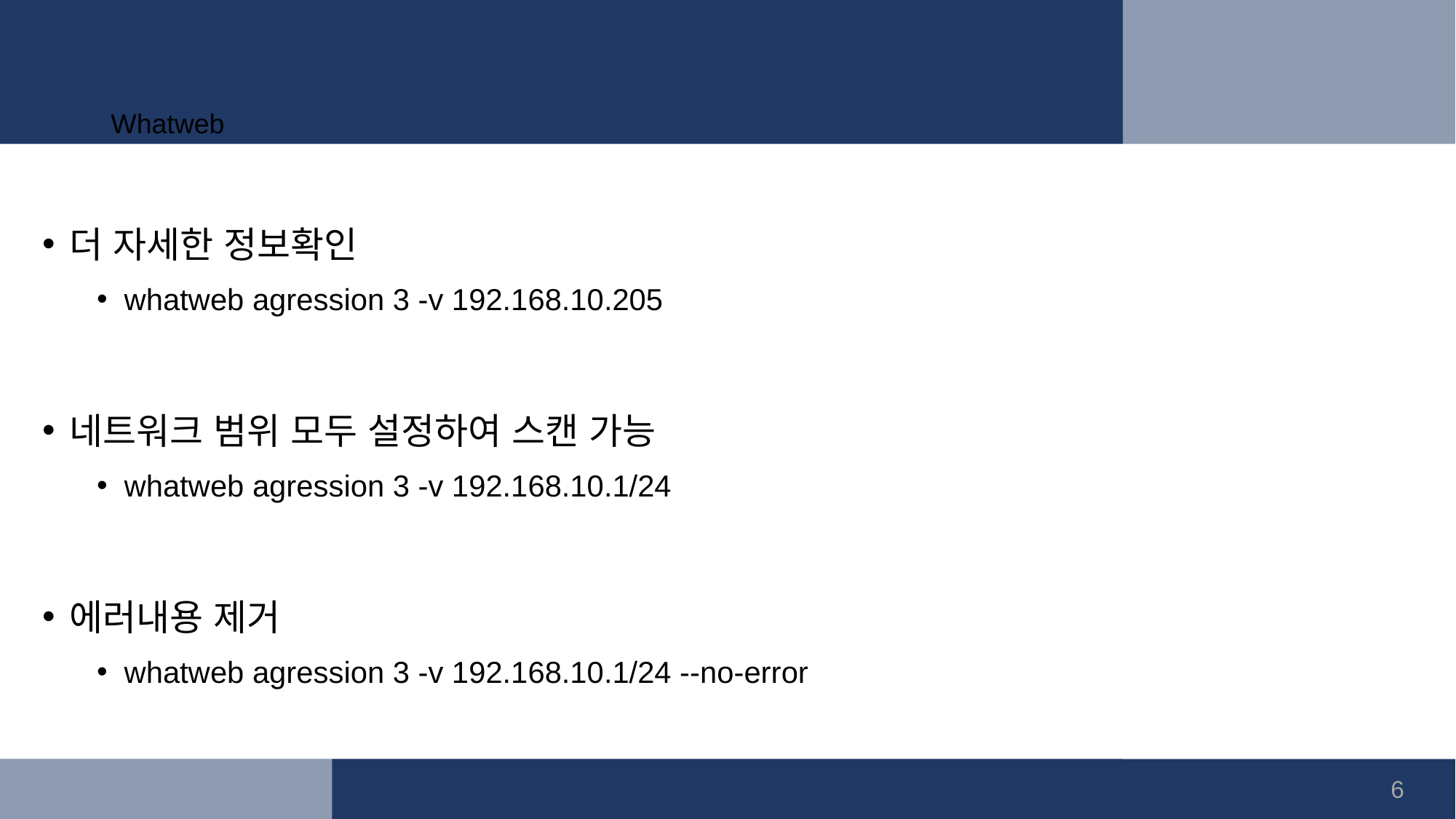

# Whatweb
더 자세한 정보확인
whatweb agression 3 -v 192.168.10.205

네트워크 범위 모두 설정하여 스캔 가능
whatweb agression 3 -v 192.168.10.1/24

에러내용 제거
whatweb agression 3 -v 192.168.10.1/24 --no-error
6